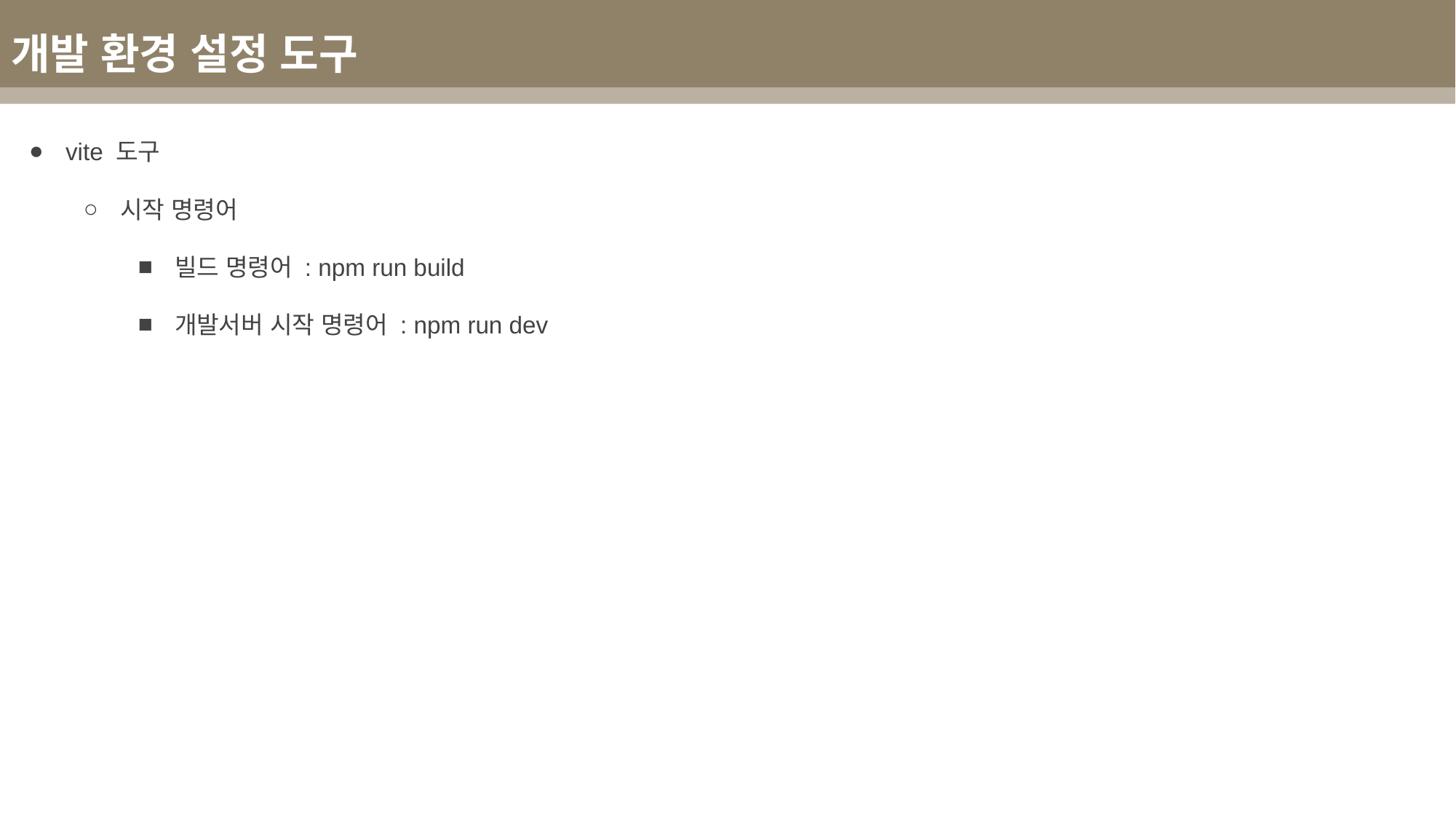

개발 환경 설정 도구
vite 도구
시작 명령어
빌드 명령어 : npm run build
개발서버 시작 명령어 : npm run dev